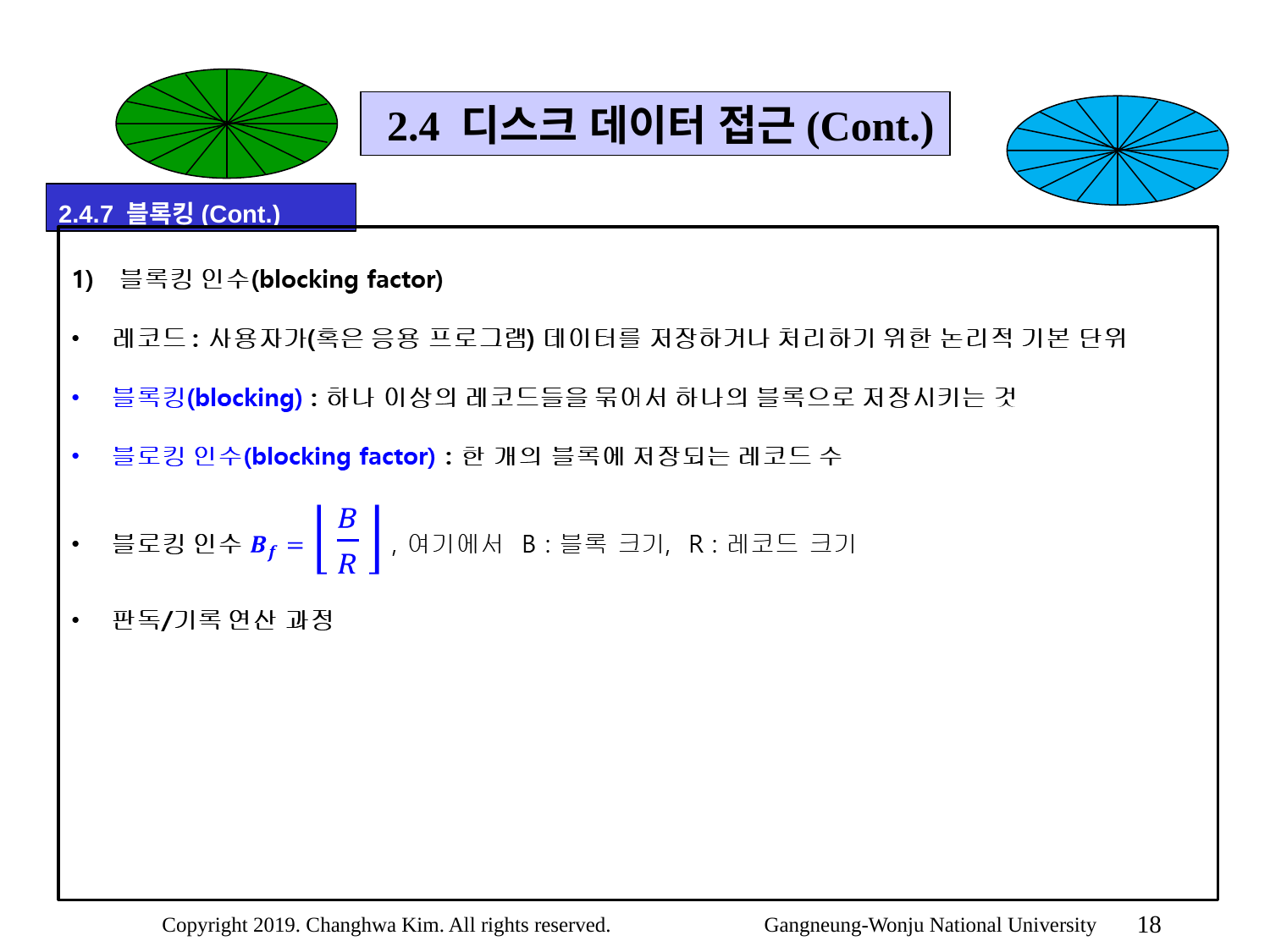

2.4 디스크 데이터 접근(Cont.)

2.4.7 블록킹(Cont.)

18
Copyright 2019. Changhwa Kim. All rights reserved.                             Gangneung-Wonju National University